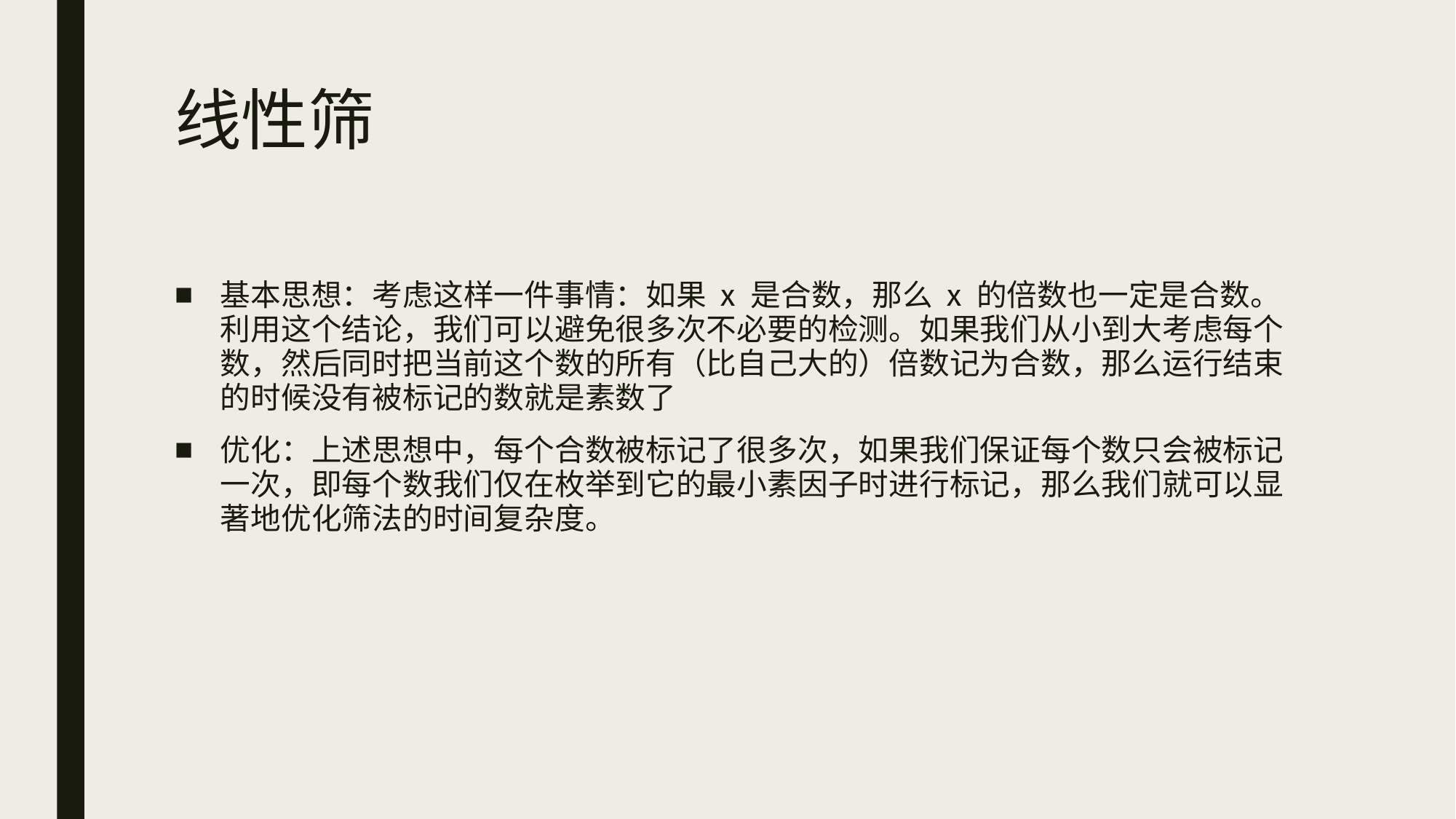

# 线性筛
基本思想：考虑这样一件事情：如果 x 是合数，那么 x 的倍数也一定是合数。利用这个结论，我们可以避免很多次不必要的检测。如果我们从小到大考虑每个数，然后同时把当前这个数的所有（比自己大的）倍数记为合数，那么运行结束的时候没有被标记的数就是素数了
优化：上述思想中，每个合数被标记了很多次，如果我们保证每个数只会被标记一次，即每个数我们仅在枚举到它的最小素因子时进行标记，那么我们就可以显著地优化筛法的时间复杂度。